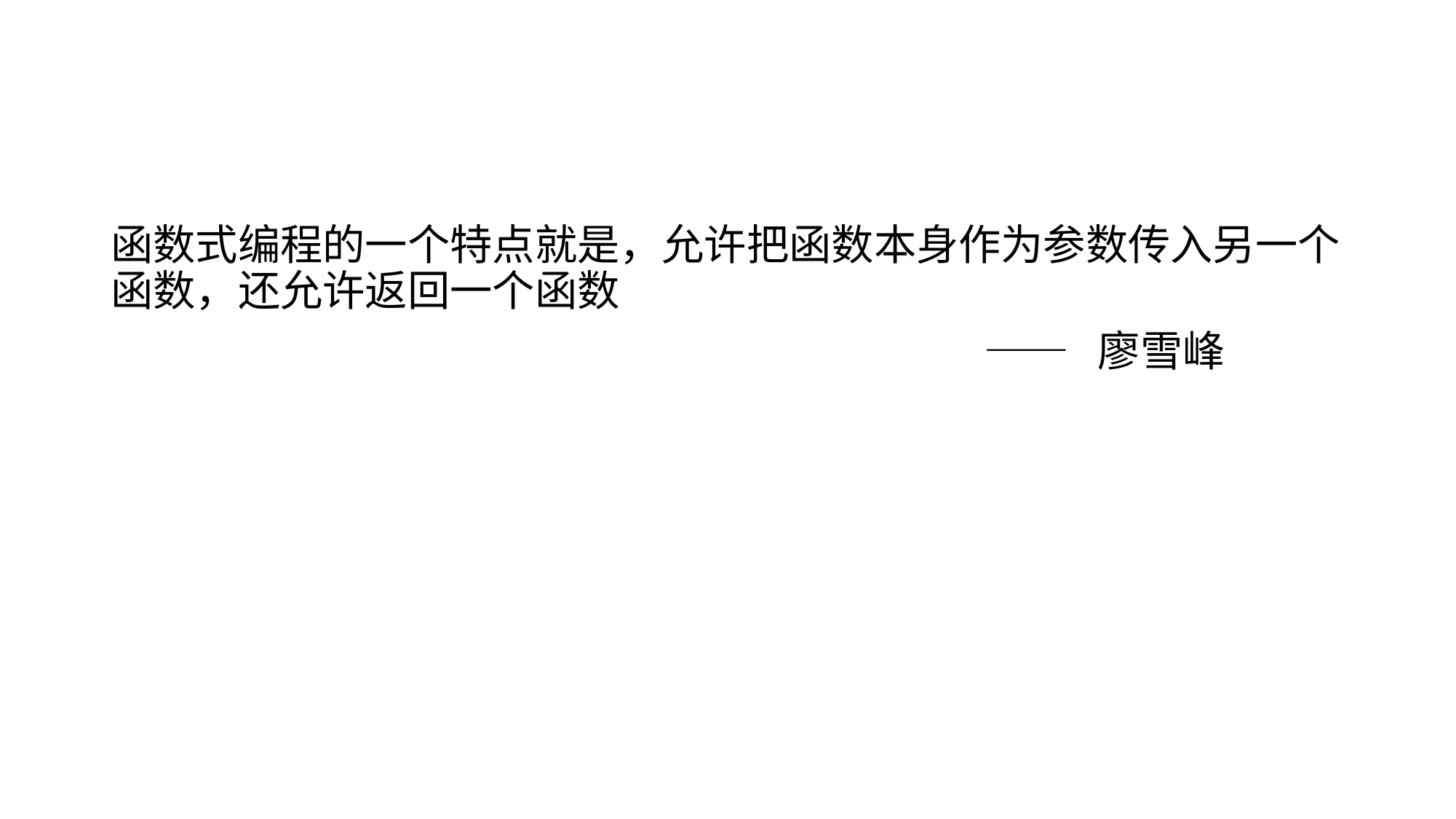

函数式编程的一个特点就是，允许把函数本身作为参数传入另一个函数，还允许返回一个函数
								——  廖雪峰